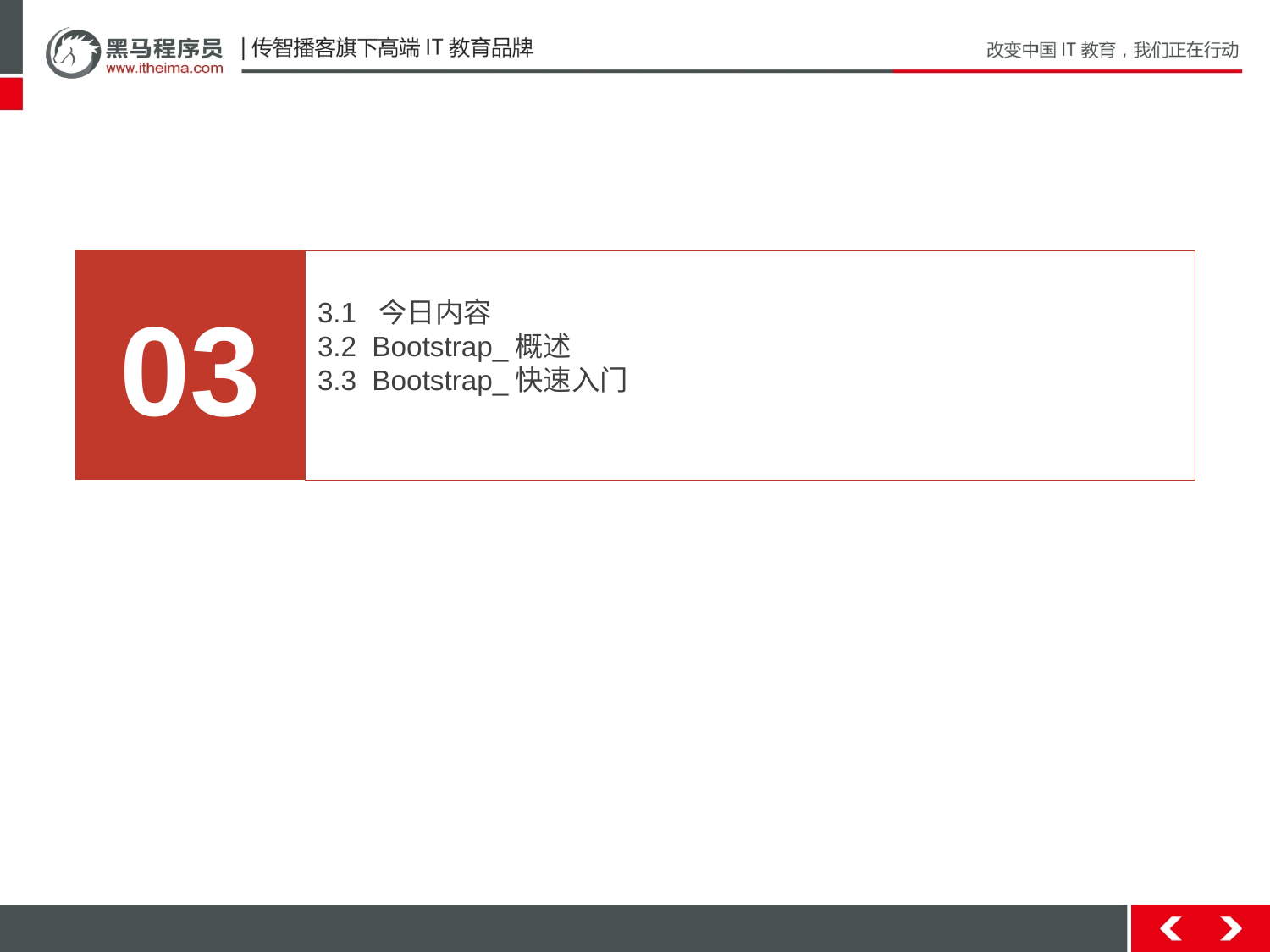

03

3.1  今日内容
3.2  Bootstrap_概述
3.3  Bootstrap_快速入门